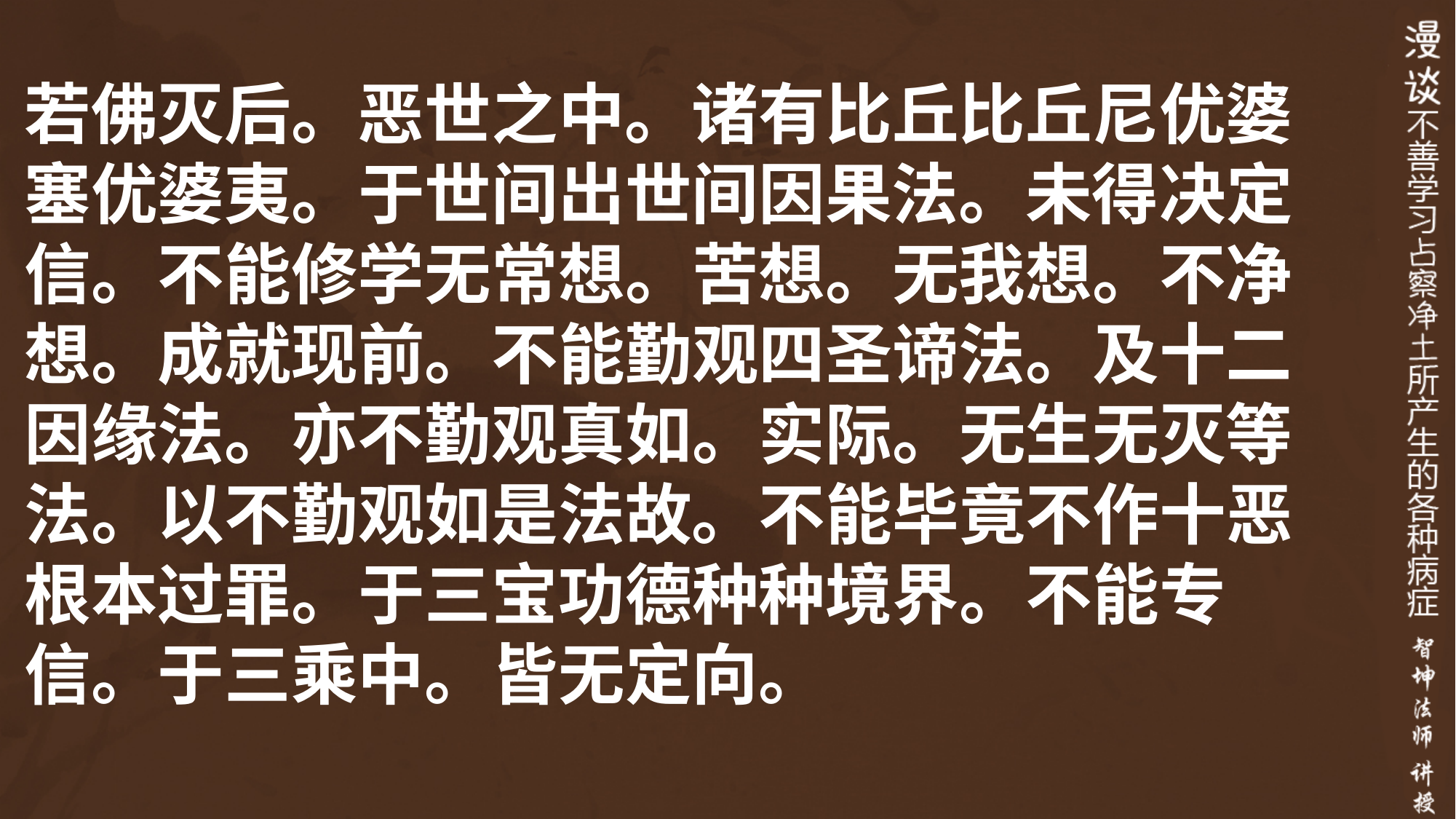

若佛灭后。恶世之中。诸有比丘比丘尼优婆塞优婆夷。于世间出世间因果法。未得决定信。不能修学无常想。苦想。无我想。不净想。成就现前。不能勤观四圣谛法。及十二因缘法。亦不勤观真如。实际。无生无灭等法。以不勤观如是法故。不能毕竟不作十恶根本过罪。于三宝功德种种境界。不能专信。于三乘中。皆无定向。